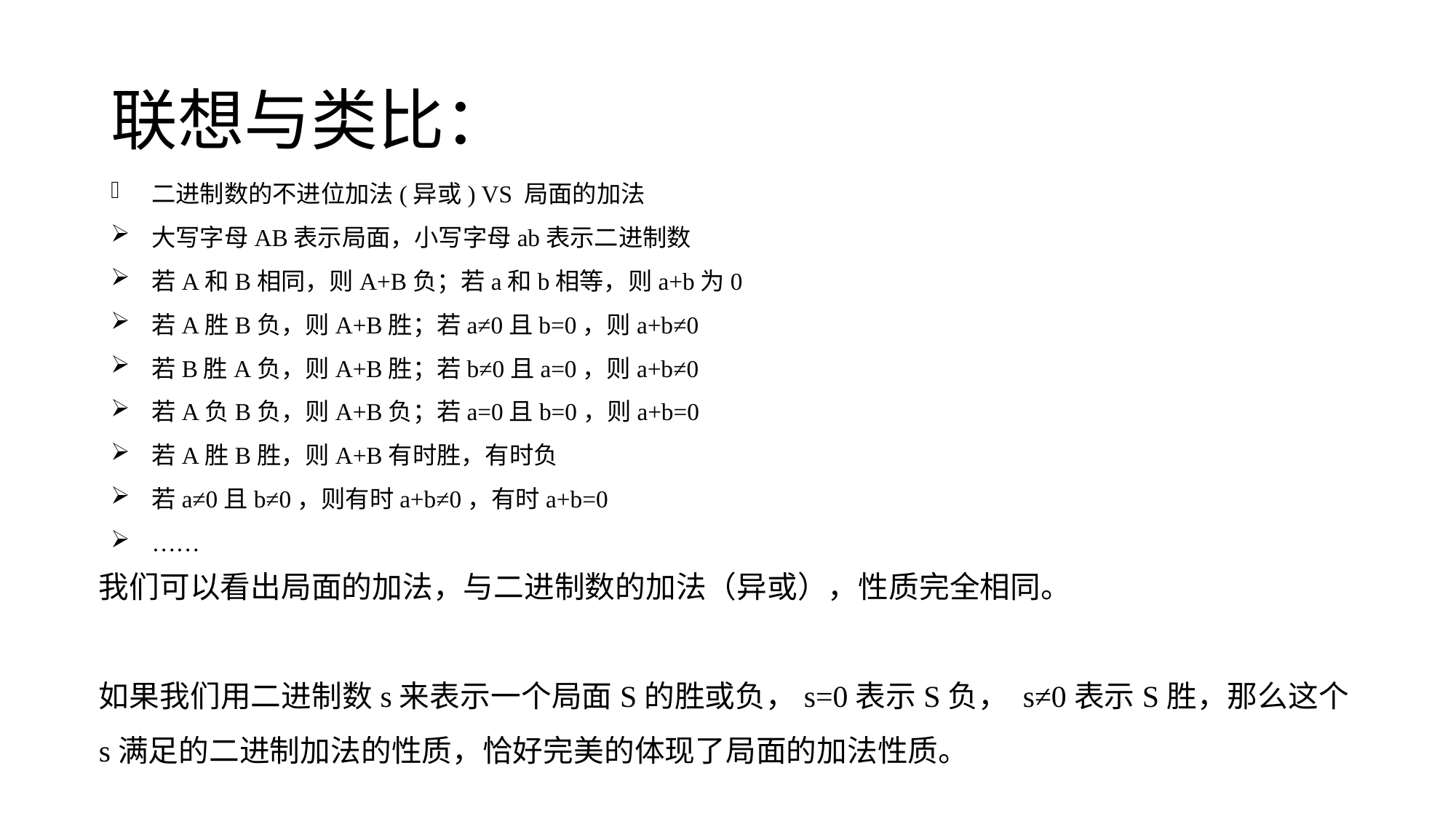

# 联想与类比：
二进制数的不进位加法(异或) VS 局面的加法
大写字母AB表示局面，小写字母ab表示二进制数
若A和B相同，则A+B负；若a和b相等，则a+b为0
若A胜B负，则A+B胜；若a≠0且b=0，则a+b≠0
若B胜A负，则A+B胜；若b≠0且a=0，则a+b≠0
若A负B负，则A+B负；若a=0且b=0，则a+b=0
若A胜B胜，则A+B有时胜，有时负
若a≠0且b≠0，则有时a+b≠0，有时a+b=0
……
我们可以看出局面的加法，与二进制数的加法（异或），性质完全相同。

如果我们用二进制数s来表示一个局面S的胜或负，s=0表示S负， s≠0表示S胜，那么这个s满足的二进制加法的性质，恰好完美的体现了局面的加法性质。